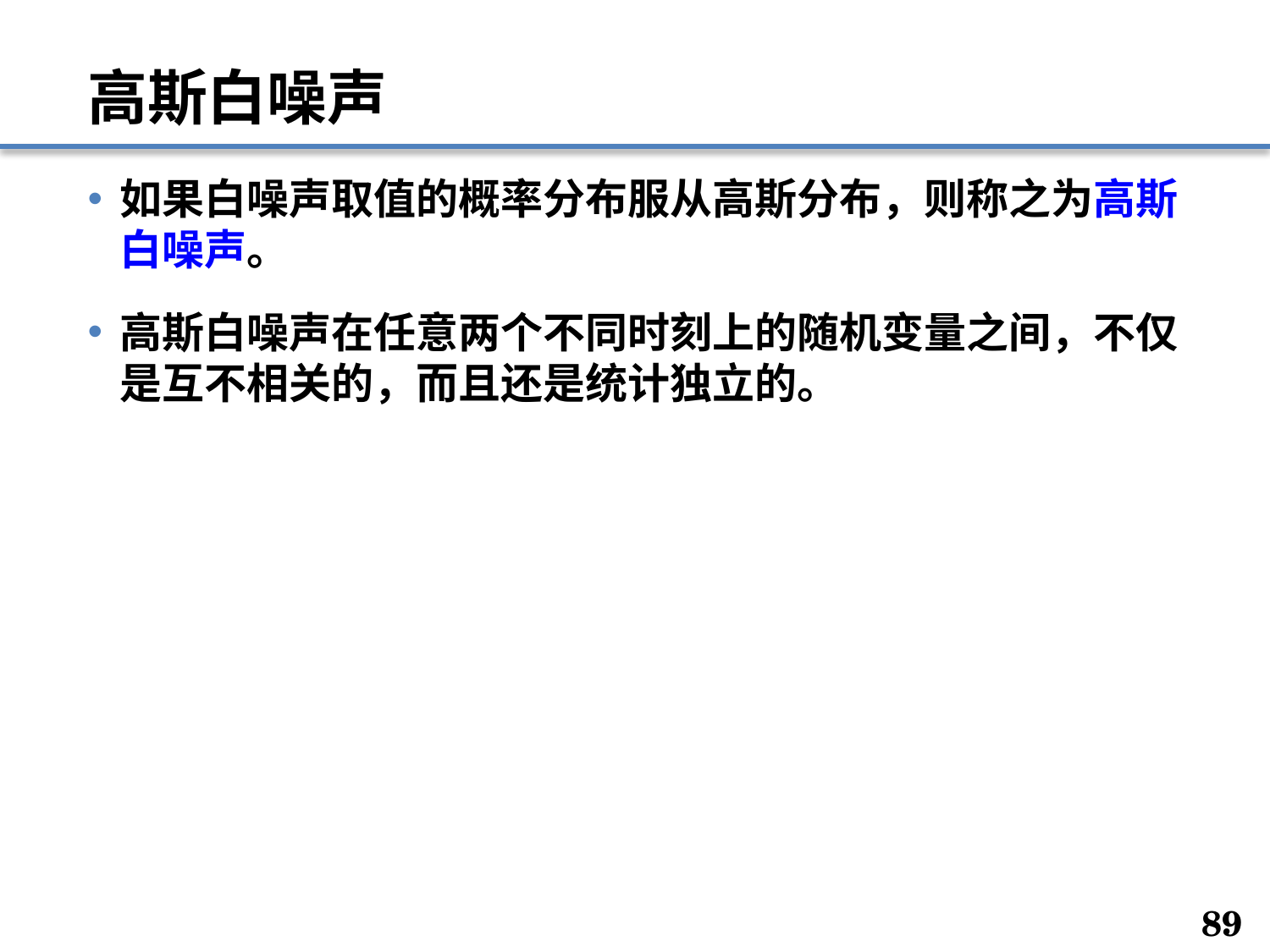

# 高斯白噪声
如果白噪声取值的概率分布服从高斯分布，则称之为高斯白噪声。
高斯白噪声在任意两个不同时刻上的随机变量之间，不仅是互不相关的，而且还是统计独立的。

89